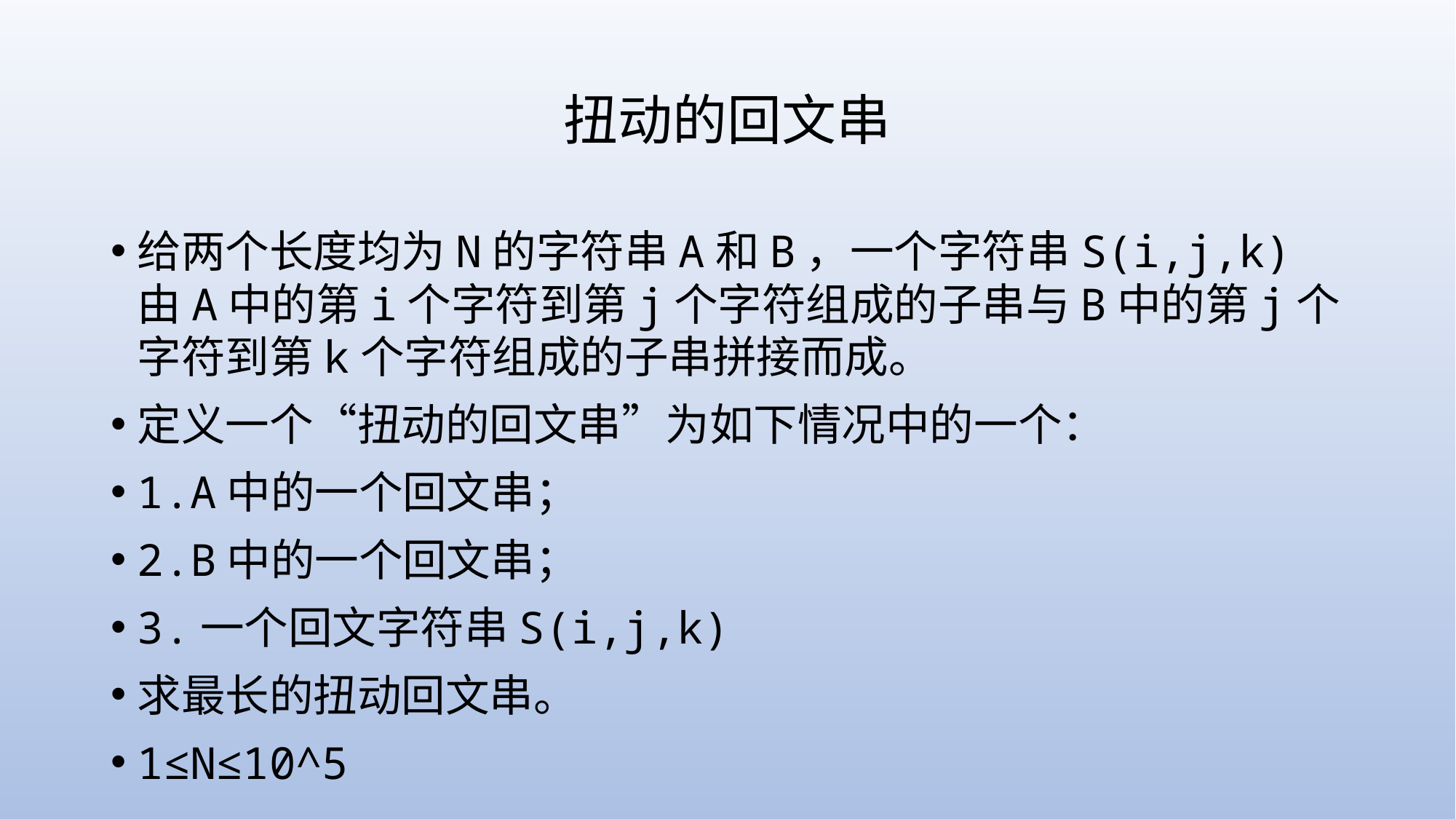

# 扭动的回文串
给两个长度均为N的字符串A和B，一个字符串S(i,j,k)由A中的第i个字符到第j个字符组成的子串与B中的第j个字符到第k个字符组成的子串拼接而成。
定义一个“扭动的回文串”为如下情况中的一个：
1.A中的一个回文串；
2.B中的一个回文串；
3.一个回文字符串S(i,j,k)
求最长的扭动回文串。
1≤N≤10^5